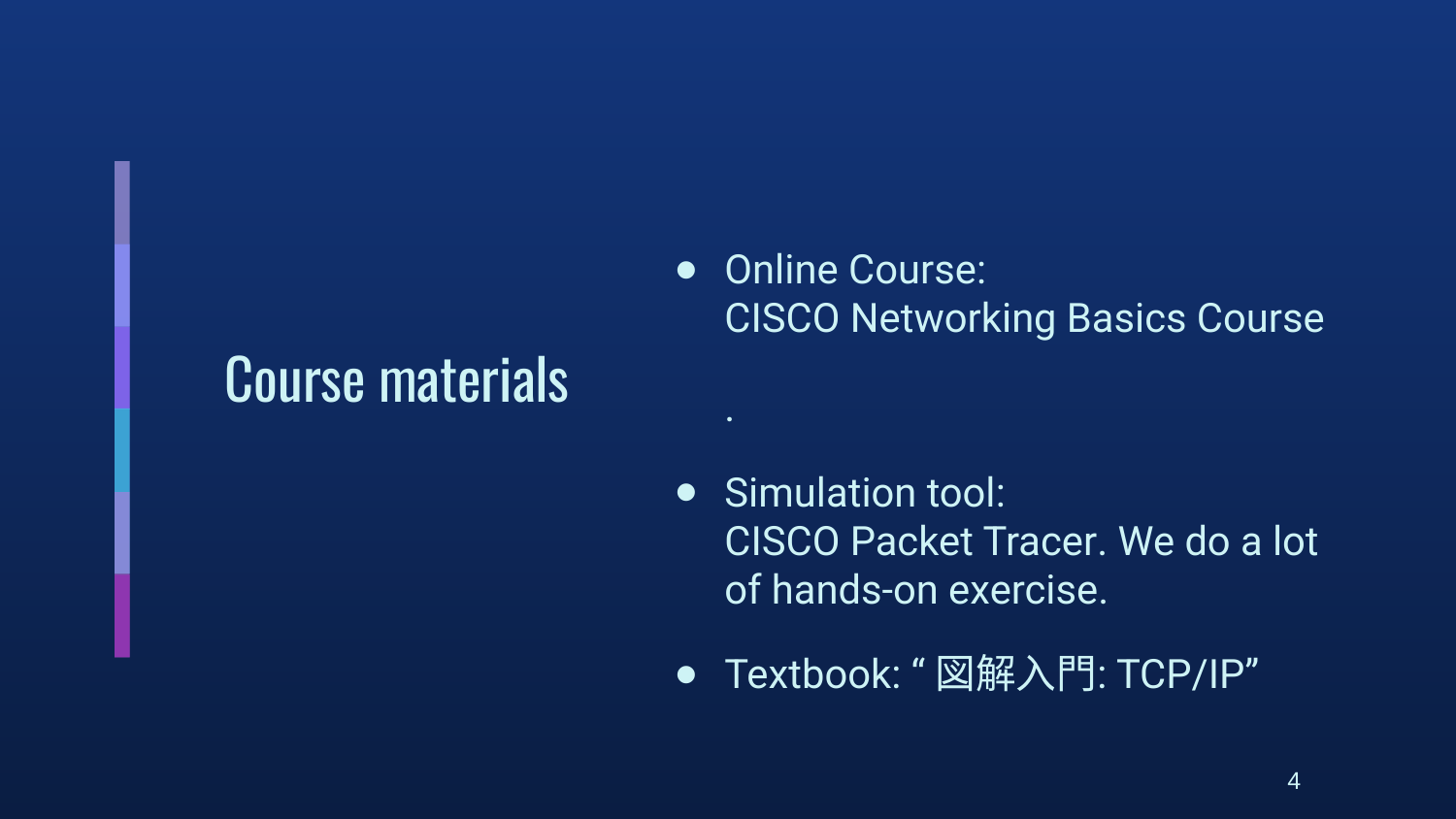

Online Course: CISCO Networking Basics Course .
Simulation tool: CISCO Packet Tracer. We do a lot of hands-on exercise.
Textbook: “図解入門: TCP/IP”
# Course materials